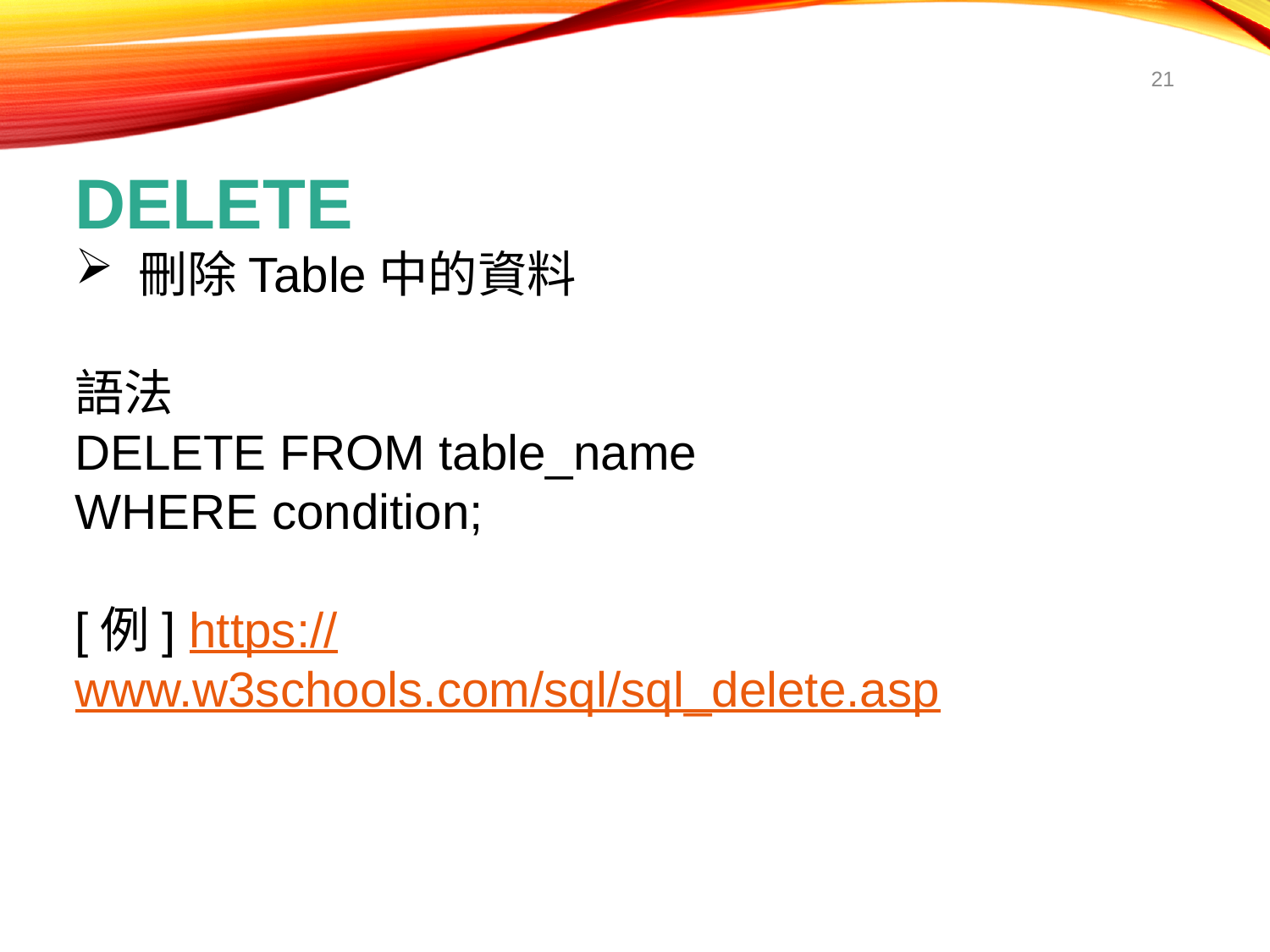

21
DELETE
刪除Table中的資料

語法
DELETE FROM table_name
WHERE condition;

[例] https://www.w3schools.com/sql/sql_delete.asp